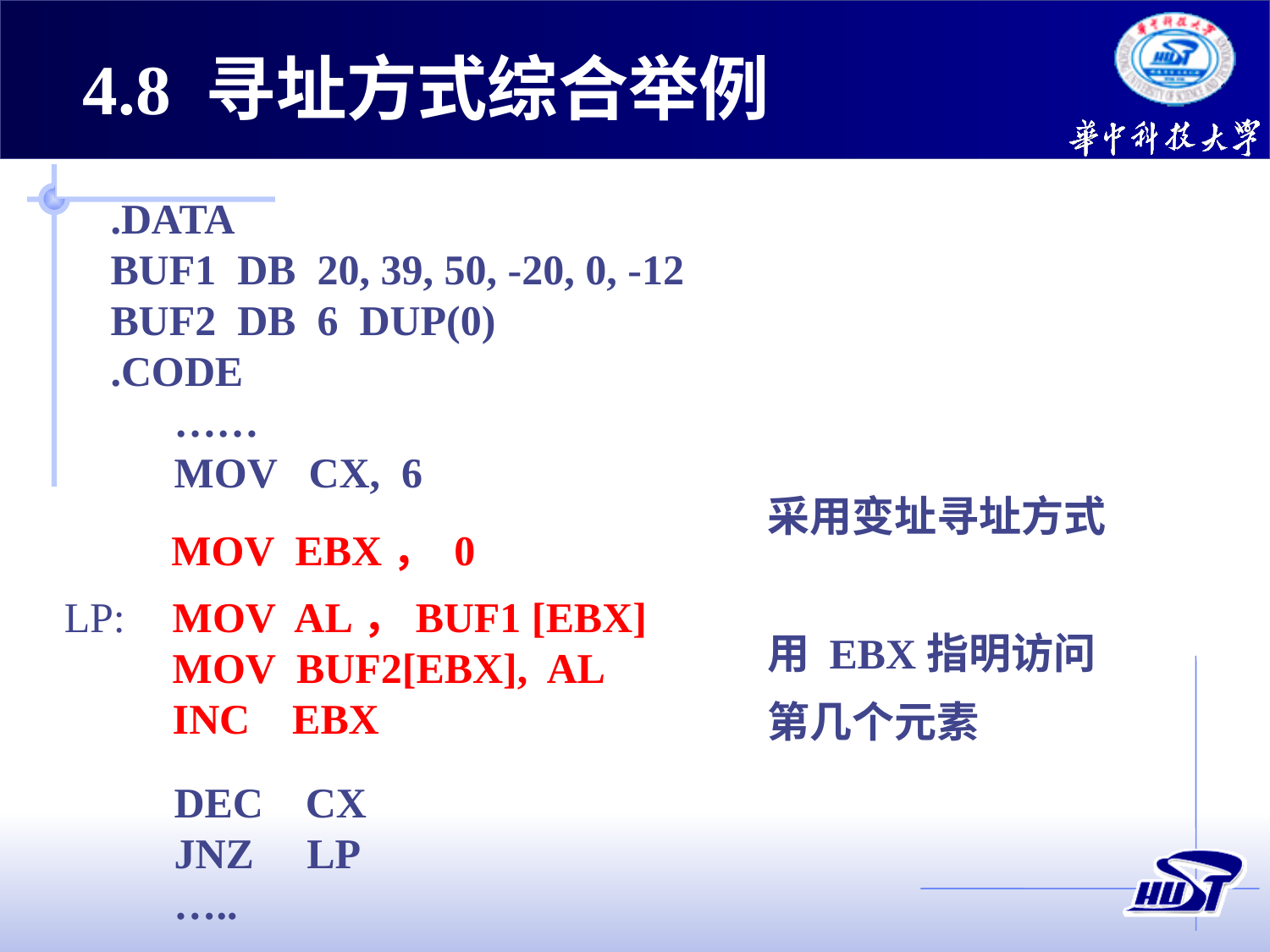

4.8 寻址方式综合举例
.DATA
BUF1  DB  20, 39, 50, -20, 0, -12
BUF2  DB  6  DUP(0)
.CODE
      ……
      MOV   CX,  6
采用变址寻址方式

用 EBX指明访问第几个元素
MOV  EBX， 0
LP:
MOV  AL，BUF1 [EBX]
MOV  BUF2[EBX],  AL
INC    EBX
        DEC    CX
        JNZ     LP
        …..